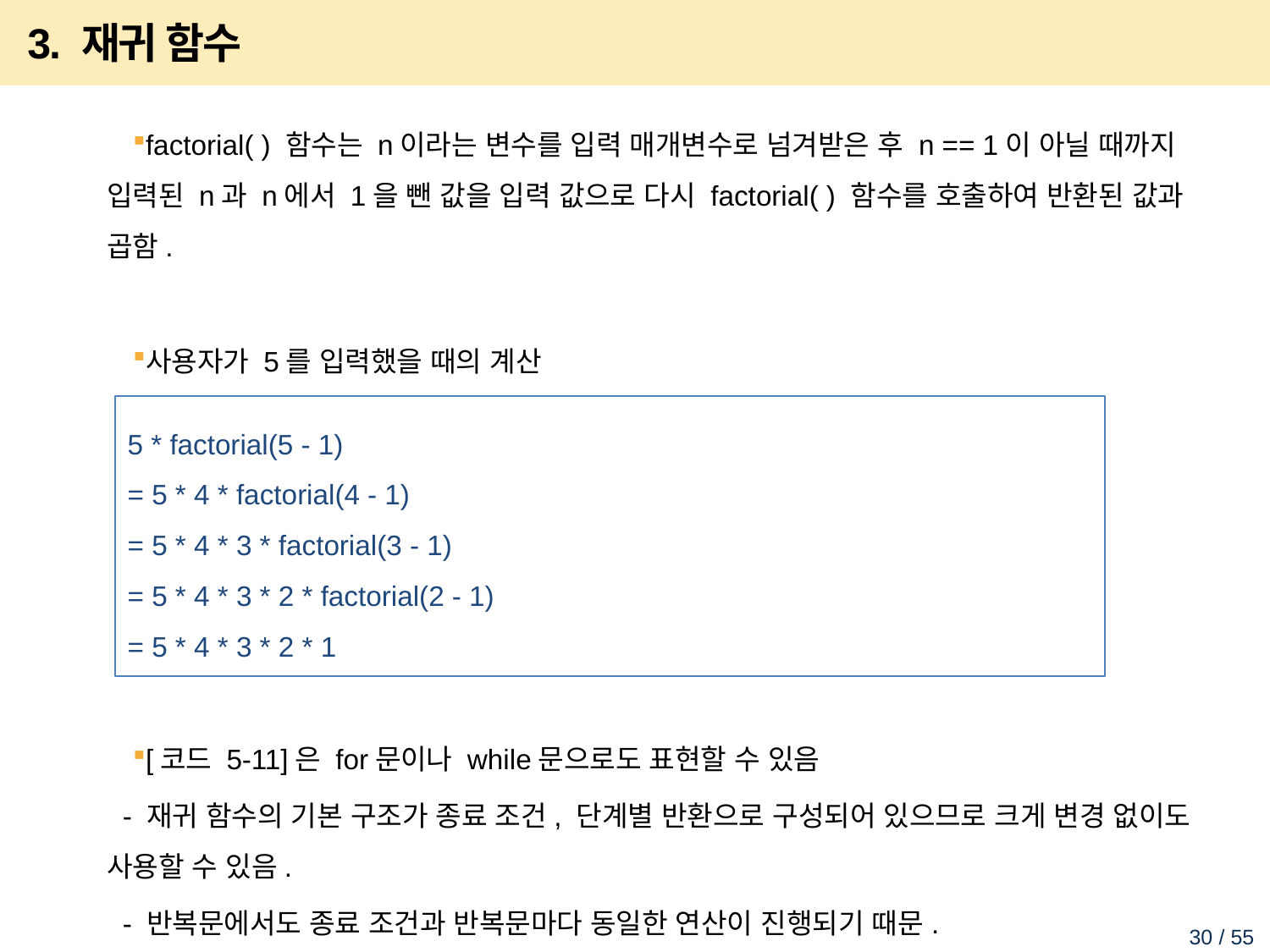

# 3. 재귀 함수
factorial( ) 함수는 n이라는 변수를 입력 매개변수로 넘겨받은 후 n == 1이 아닐 때까지 입력된 n과 n에서 1을 뺀 값을 입력 값으로 다시 factorial( ) 함수를 호출하여 반환된 값과 곱함.

사용자가 5를 입력했을 때의 계산

[코드 5-11]은 for문이나 while문으로도 표현할 수 있음
  - 재귀 함수의 기본 구조가 종료 조건, 단계별 반환으로 구성되어 있으므로 크게 변경 없이도 사용할 수 있음.
  - 반복문에서도 종료 조건과 반복문마다 동일한 연산이 진행되기 때문.
5 * factorial(5 - 1)
= 5 * 4 * factorial(4 - 1)
= 5 * 4 * 3 * factorial(3 - 1)
= 5 * 4 * 3 * 2 * factorial(2 - 1)
= 5 * 4 * 3 * 2 * 1